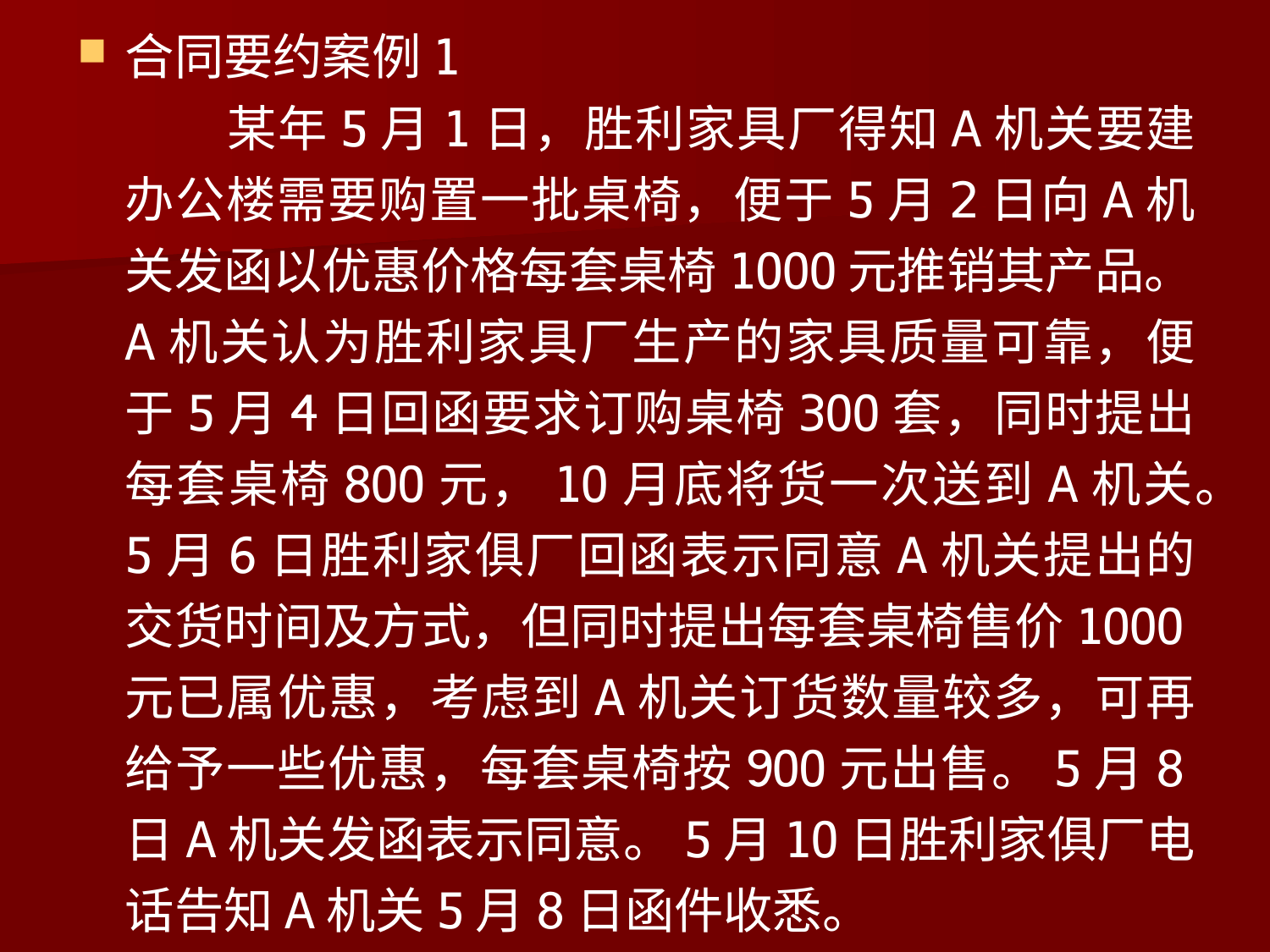

合同要约案例1
           某年5月1日，胜利家具厂得知A机关要建办公楼需要购置一批桌椅，便于5月2日向A机关发函以优惠价格每套桌椅1000元推销其产品。A机关认为胜利家具厂生产的家具质量可靠，便于5月4日回函要求订购桌椅300套，同时提出每套桌椅800元，10月底将货一次送到A机关。5月6日胜利家俱厂回函表示同意A机关提出的交货时间及方式，但同时提出每套桌椅售价1000元已属优惠，考虑到A机关订货数量较多，可再给予一些优惠，每套桌椅按900元出售。5月8日A机关发函表示同意。5月10日胜利家俱厂电话告知A机关5月8日函件收悉。
34